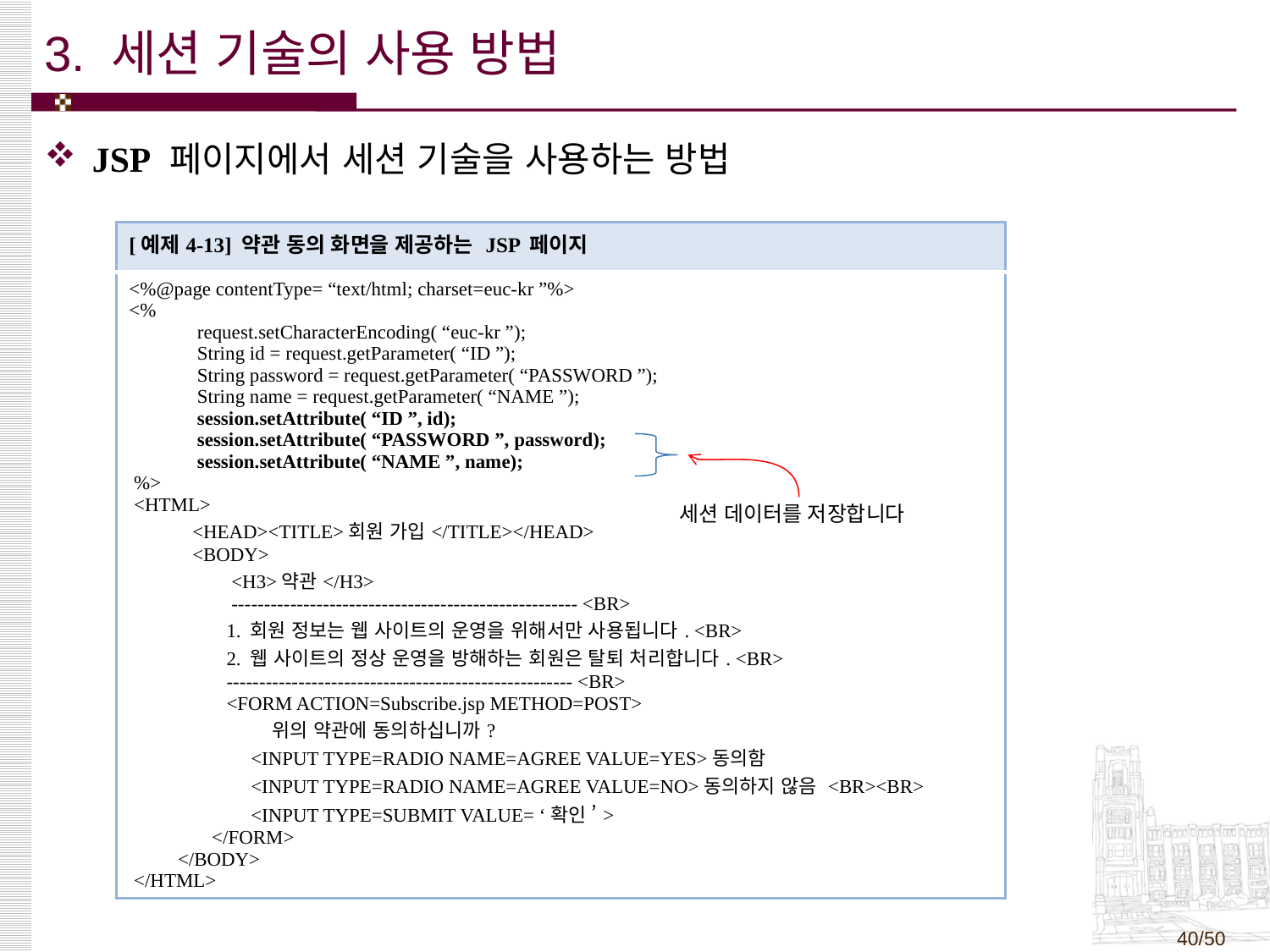

# 3. 세션 기술의 사용 방법
JSP 페이지에서 세션 기술을 사용하는 방법

| [예제4-13] 약관 동의 화면을 제공하는 JSP 페이지 |
| --- |
| <%@page contentType= “text/html; charset=euc-kr ”%> <% request.setCharacterEncoding( “euc-kr ”); String id = request.getParameter( “ID ”); String password = request.getParameter( “PASSWORD ”); String name = request.getParameter( “NAME ”); session.setAttribute( “ID ”, id); session.setAttribute( “PASSWORD ”, password); session.setAttribute( “NAME ”, name); %> <HTML> <HEAD><TITLE>회원 가입</TITLE></HEAD> <BODY> <H3>약관</H3> ----------------------------------------------------- <BR> 1. 회원 정보는 웹 사이트의 운영을 위해서만 사용됩니다. <BR> 2. 웹 사이트의 정상 운영을 방해하는 회원은 탈퇴 처리합니다. <BR> ----------------------------------------------------- <BR> <FORM ACTION=Subscribe.jsp METHOD=POST> 위의 약관에 동의하십니까? <INPUT TYPE=RADIO NAME=AGREE VALUE=YES>동의함 <INPUT TYPE=RADIO NAME=AGREE VALUE=NO>동의하지 않음 <BR><BR> <INPUT TYPE=SUBMIT VALUE= ‘확인 ’> </FORM> </BODY> </HTML> |

세션 데이터를 저장합니다